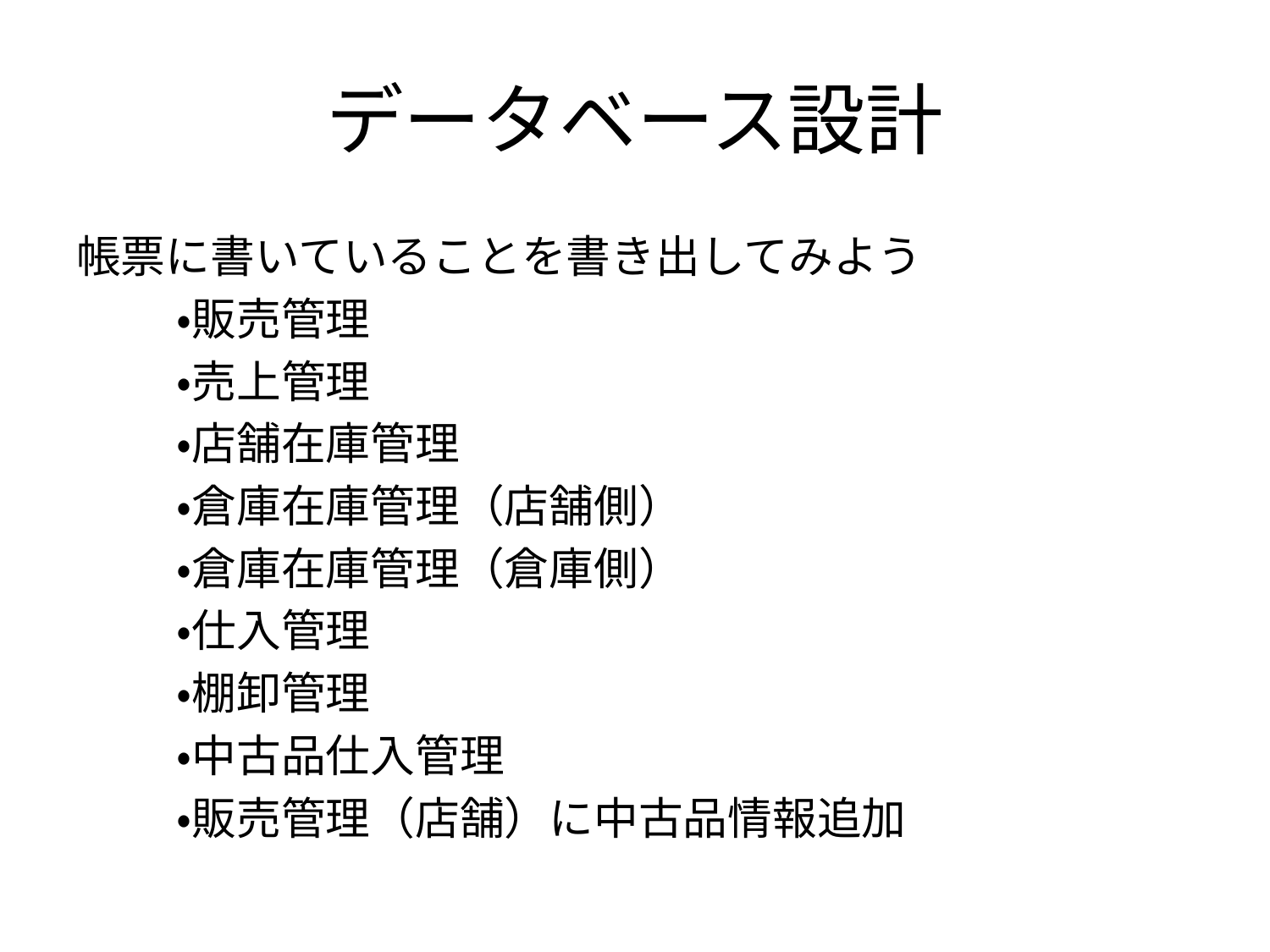

# データベース設計
帳票に書いていることを書き出してみよう
	・販売管理
	・売上管理
	・店舗在庫管理
	・倉庫在庫管理（店舗側）
	・倉庫在庫管理（倉庫側）
	・仕入管理
	・棚卸管理
	・中古品仕入管理
	・販売管理（店舗）に中古品情報追加